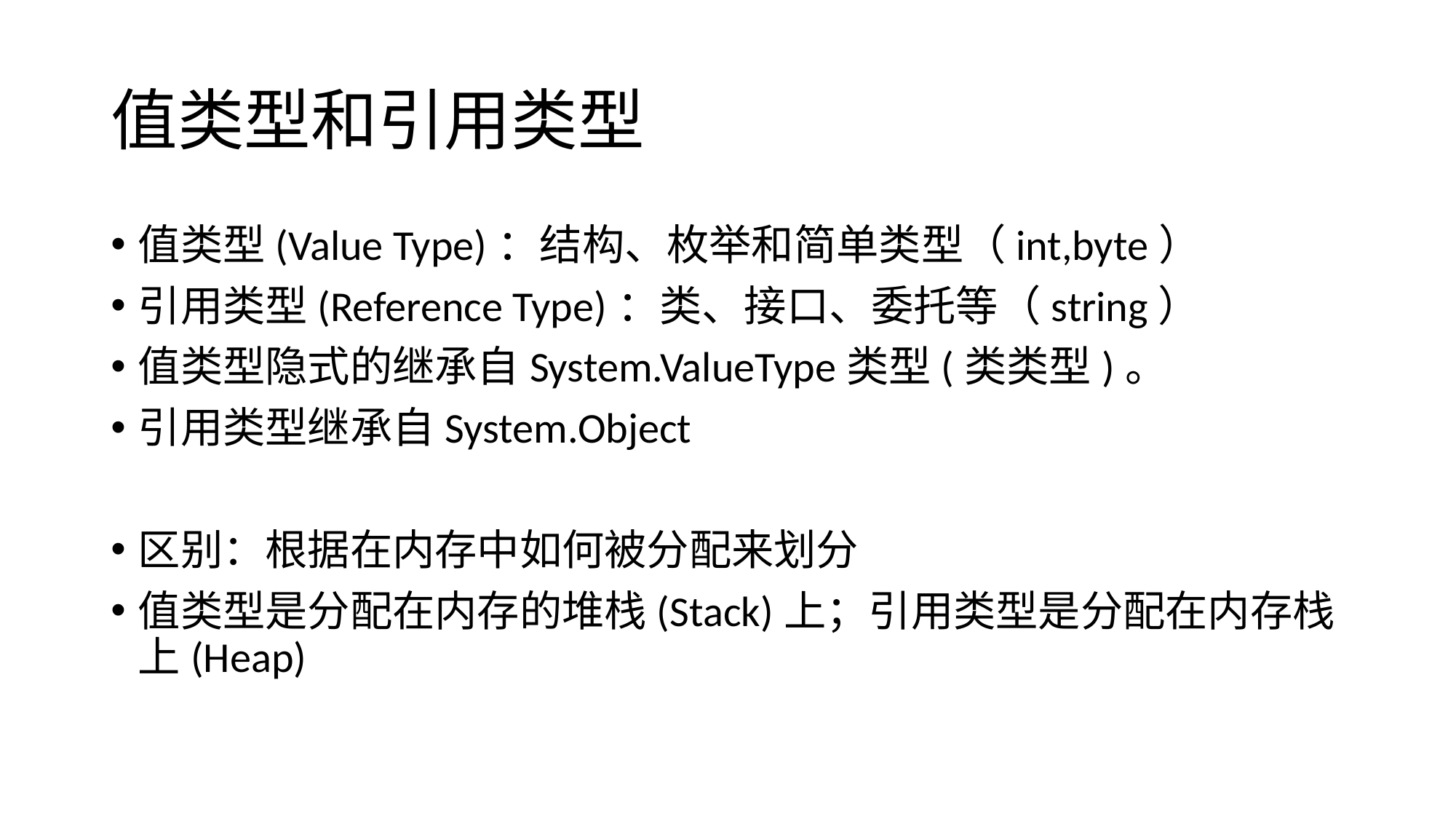

# 值类型和引用类型
值类型(Value Type)：结构、枚举和简单类型（int,byte）
引用类型(Reference Type)：类、接口、委托等（string）
值类型隐式的继承自System.ValueType类型(类类型)。
引用类型继承自System.Object

区别：根据在内存中如何被分配来划分
值类型是分配在内存的堆栈(Stack)上；引用类型是分配在内存栈上(Heap)